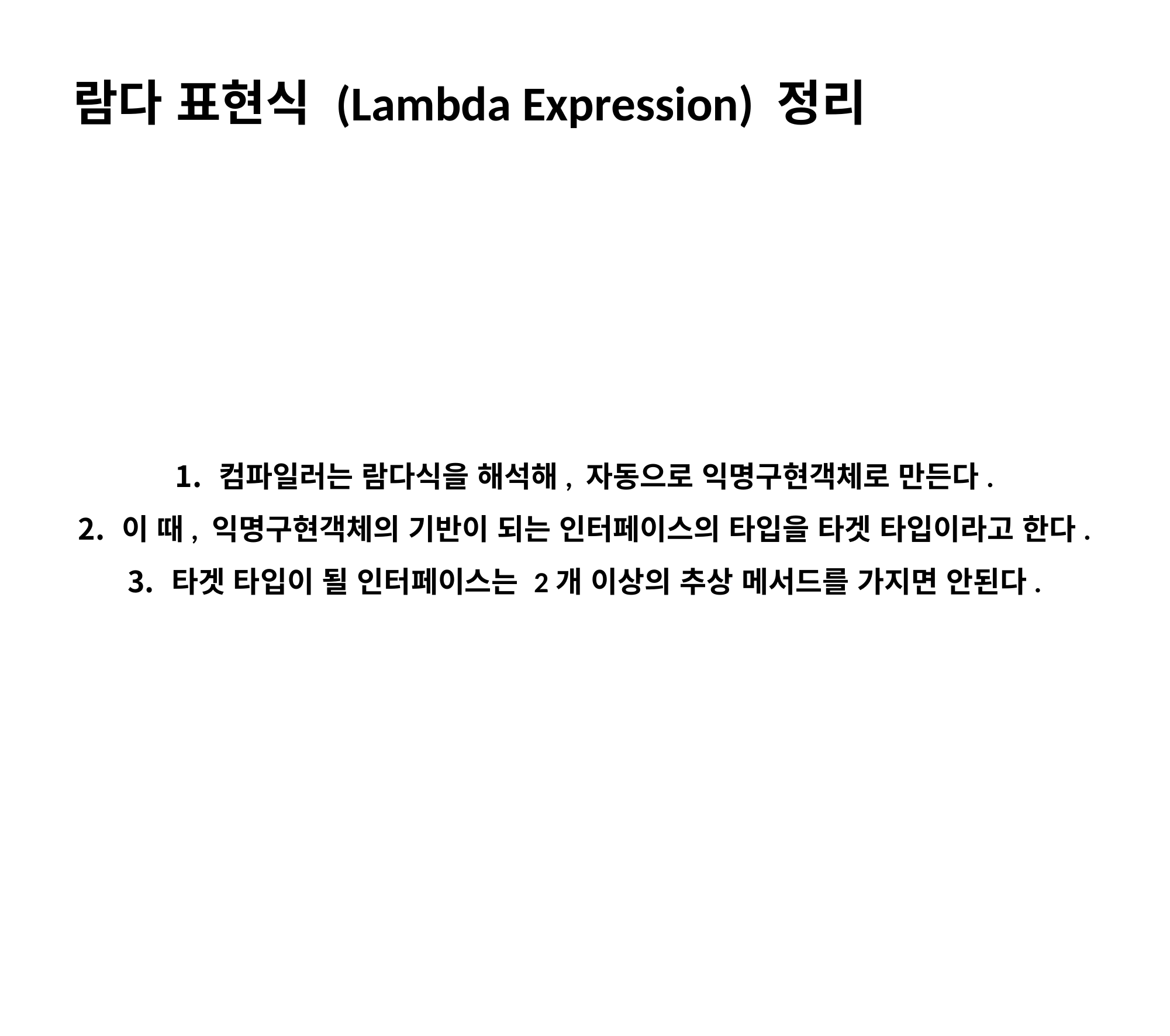

람다 표현식 (Lambda Expression) 정리
컴파일러는 람다식을 해석해, 자동으로 익명구현객체로 만든다.
이 때, 익명구현객체의 기반이 되는 인터페이스의 타입을 타겟 타입이라고 한다.
타겟 타입이 될 인터페이스는 2개 이상의 추상 메서드를 가지면 안된다.